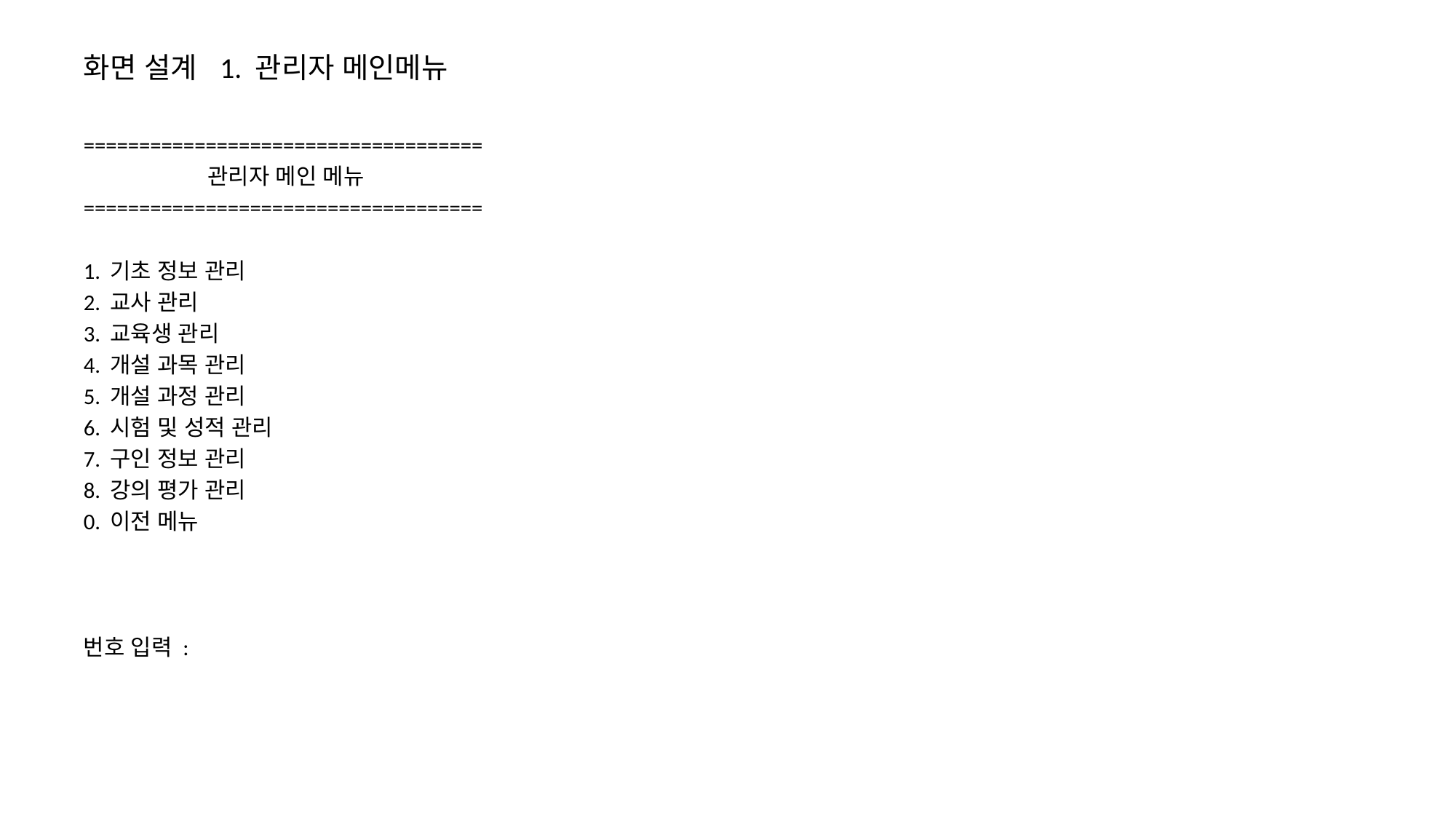

# 화면 설계  1. 관리자 메인메뉴
====================================
	    관리자 메인 메뉴
====================================

1. 기초 정보 관리
2. 교사 관리
3. 교육생 관리
4. 개설 과목 관리
5. 개설 과정 관리
6. 시험 및 성적 관리
7. 구인 정보 관리
8. 강의 평가 관리
0. 이전 메뉴

번호 입력 :